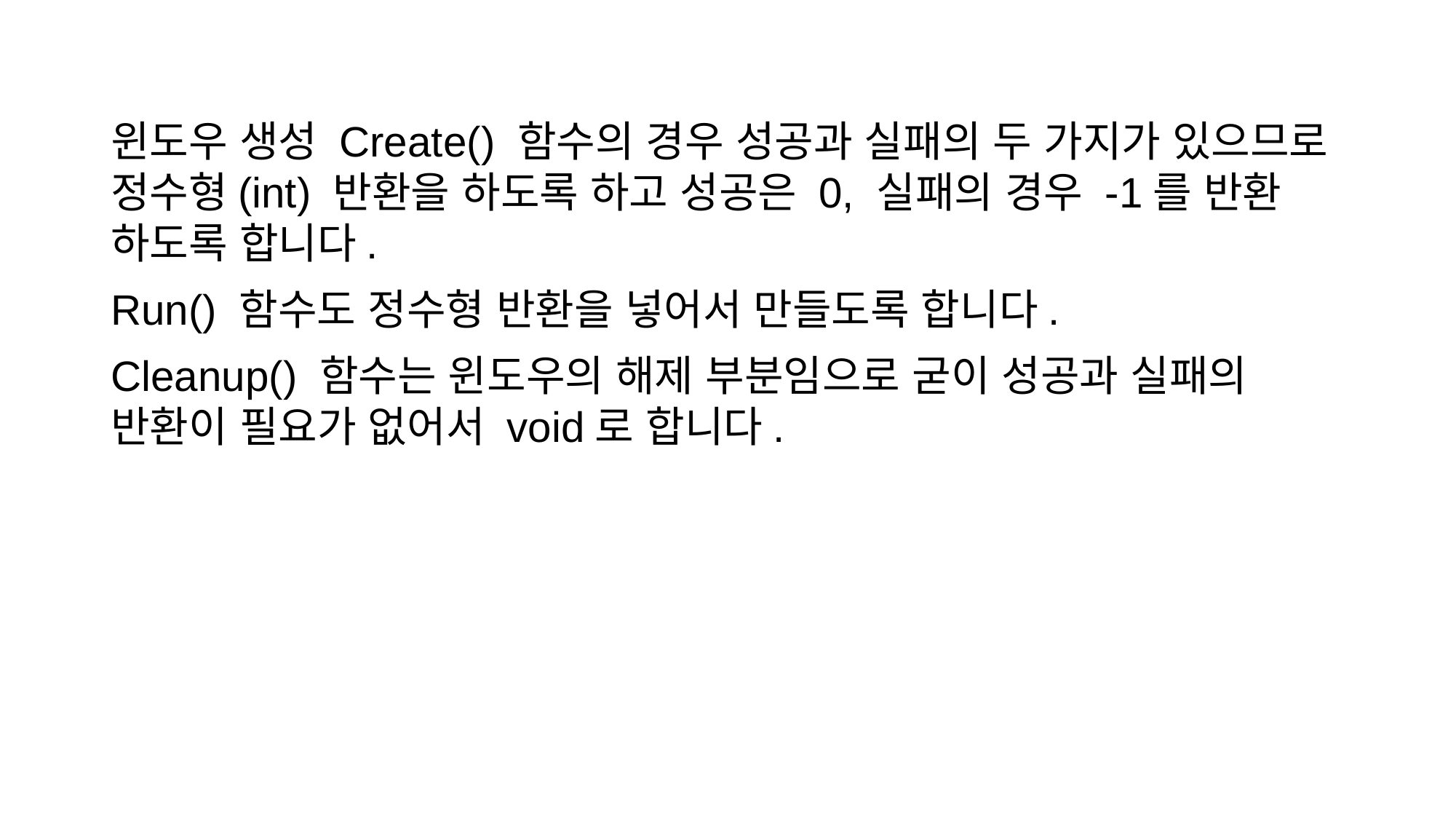

윈도우 생성 Create() 함수의 경우 성공과 실패의 두 가지가 있으므로 정수형(int) 반환을 하도록 하고 성공은 0, 실패의 경우 -1를 반환 하도록 합니다.
Run() 함수도 정수형 반환을 넣어서 만들도록 합니다.
Cleanup() 함수는 윈도우의 해제 부분임으로 굳이 성공과 실패의 반환이 필요가 없어서 void로 합니다.